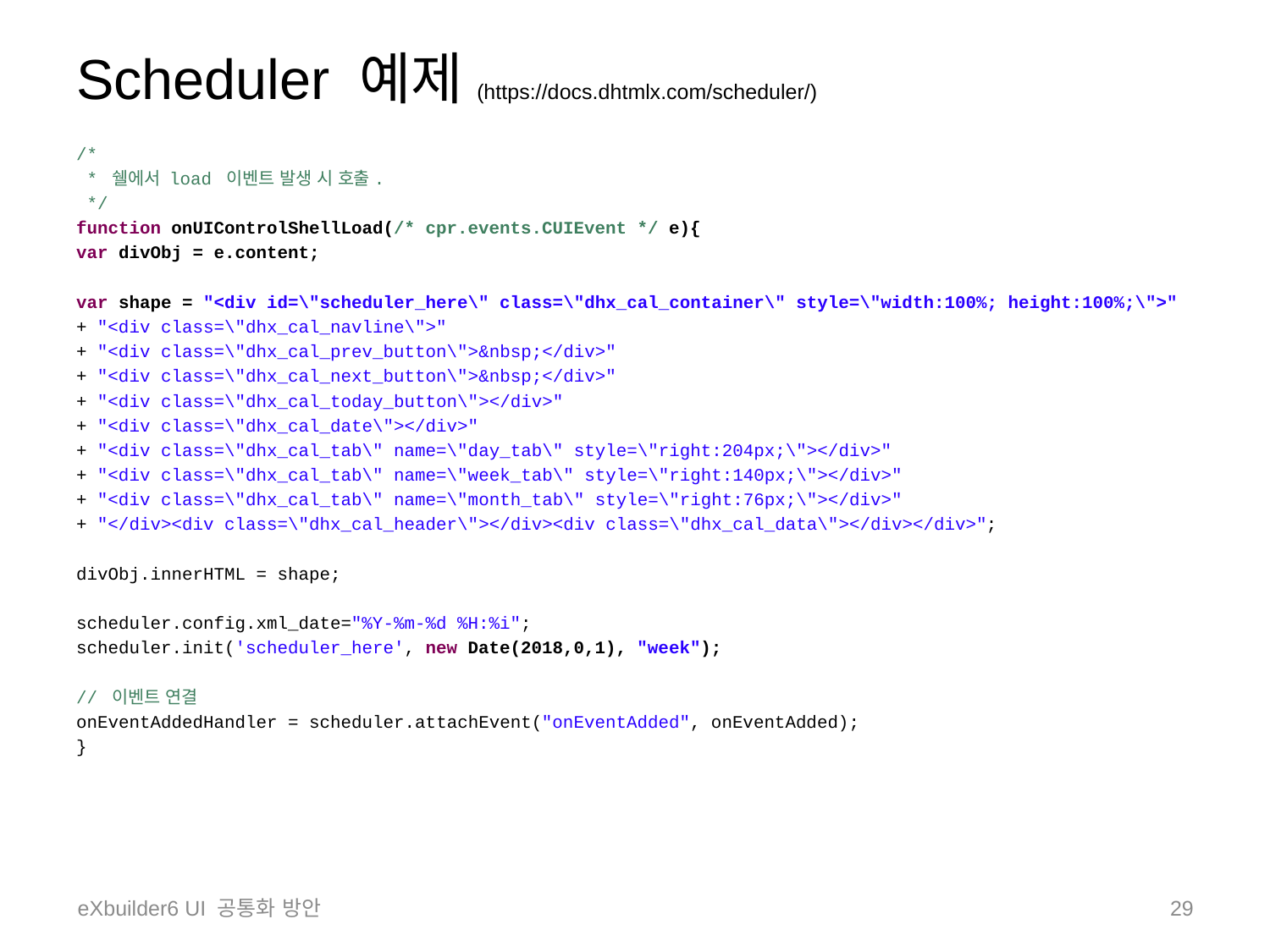

# Scheduler 예제(https://docs.dhtmlx.com/scheduler/)
/*
 * 쉘에서 load 이벤트 발생 시 호출.
 */
function onUIControlShellLoad(/* cpr.events.CUIEvent */ e){
var divObj = e.content;

var shape = "<div id=\"scheduler_here\" class=\"dhx_cal_container\" style=\"width:100%; height:100%;\">"
+ "<div class=\"dhx_cal_navline\">"
+ "<div class=\"dhx_cal_prev_button\">&nbsp;</div>"
+ "<div class=\"dhx_cal_next_button\">&nbsp;</div>"
+ "<div class=\"dhx_cal_today_button\"></div>"
+ "<div class=\"dhx_cal_date\"></div>"
+ "<div class=\"dhx_cal_tab\" name=\"day_tab\" style=\"right:204px;\"></div>"
+ "<div class=\"dhx_cal_tab\" name=\"week_tab\" style=\"right:140px;\"></div>"
+ "<div class=\"dhx_cal_tab\" name=\"month_tab\" style=\"right:76px;\"></div>"
+ "</div><div class=\"dhx_cal_header\"></div><div class=\"dhx_cal_data\"></div></div>";

divObj.innerHTML = shape;

scheduler.config.xml_date="%Y-%m-%d %H:%i";
scheduler.init('scheduler_here', new Date(2018,0,1), "week");

// 이벤트 연결
onEventAddedHandler = scheduler.attachEvent("onEventAdded", onEventAdded);
}
eXbuilder6 UI 공통화 방안
29